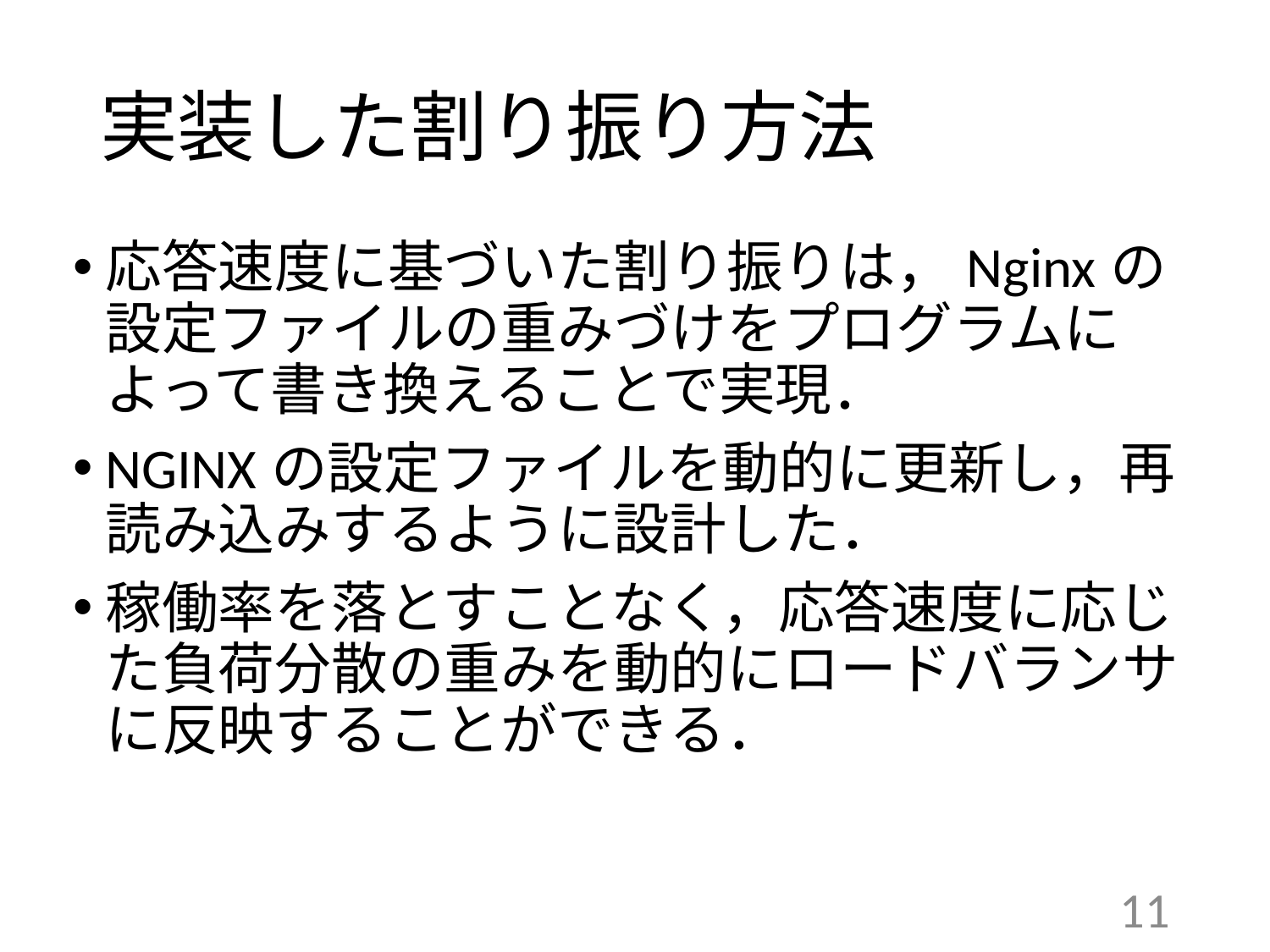

# 実装した割り振り方法

応答速度に基づいた割り振りは，Nginxの設定ファイルの重みづけをプログラムによって書き換えることで実現．
NGINXの設定ファイルを動的に更新し，再読み込みするように設計した．
稼働率を落とすことなく，応答速度に応じた負荷分散の重みを動的にロードバランサに反映することができる．
11